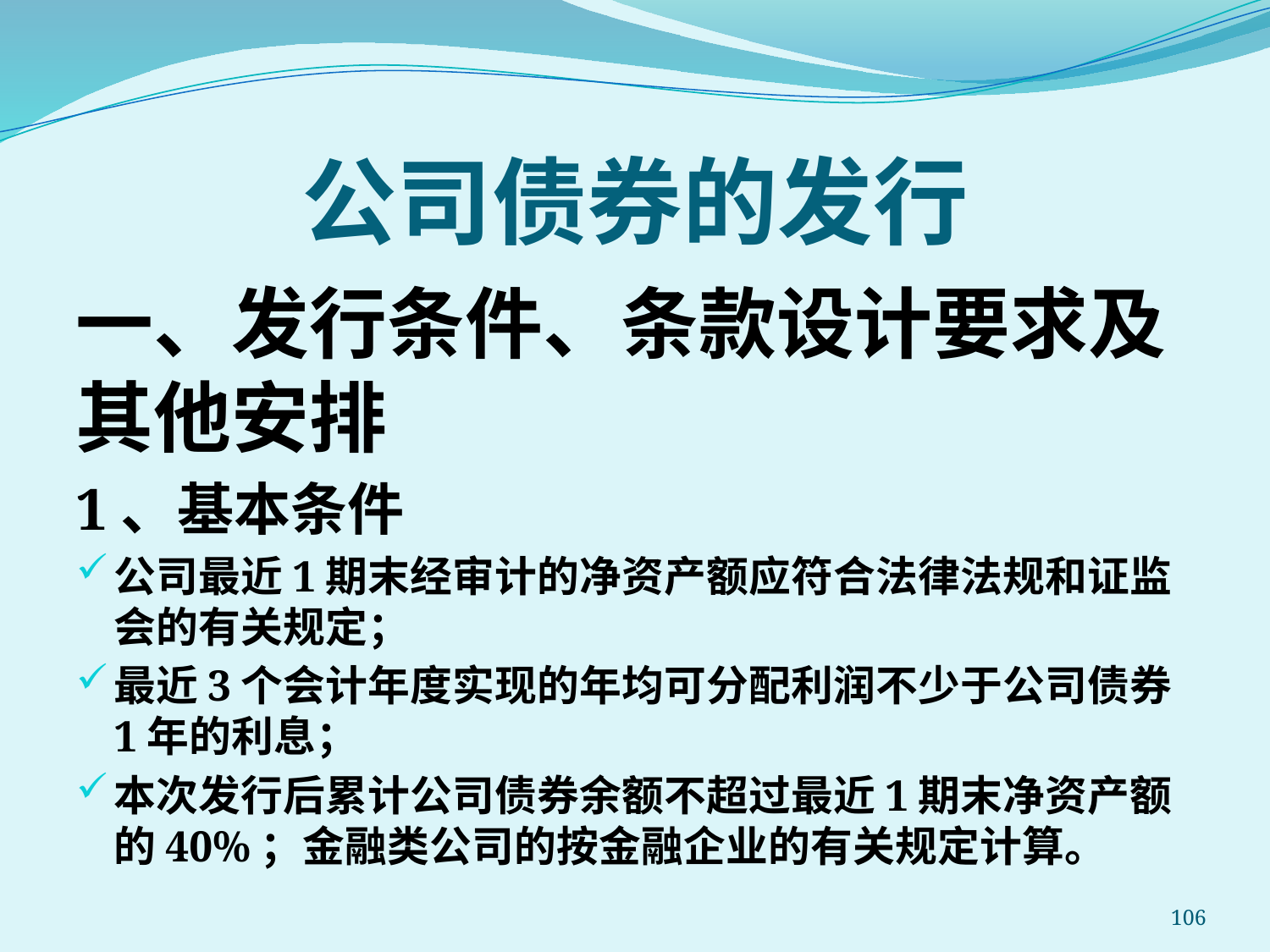

# 公司债券的发行
一、发行条件、条款设计要求及其他安排
1、基本条件
公司最近1期末经审计的净资产额应符合法律法规和证监会的有关规定；
最近3个会计年度实现的年均可分配利润不少于公司债券1年的利息；
本次发行后累计公司债券余额不超过最近1期末净资产额的40%；金融类公司的按金融企业的有关规定计算。
106